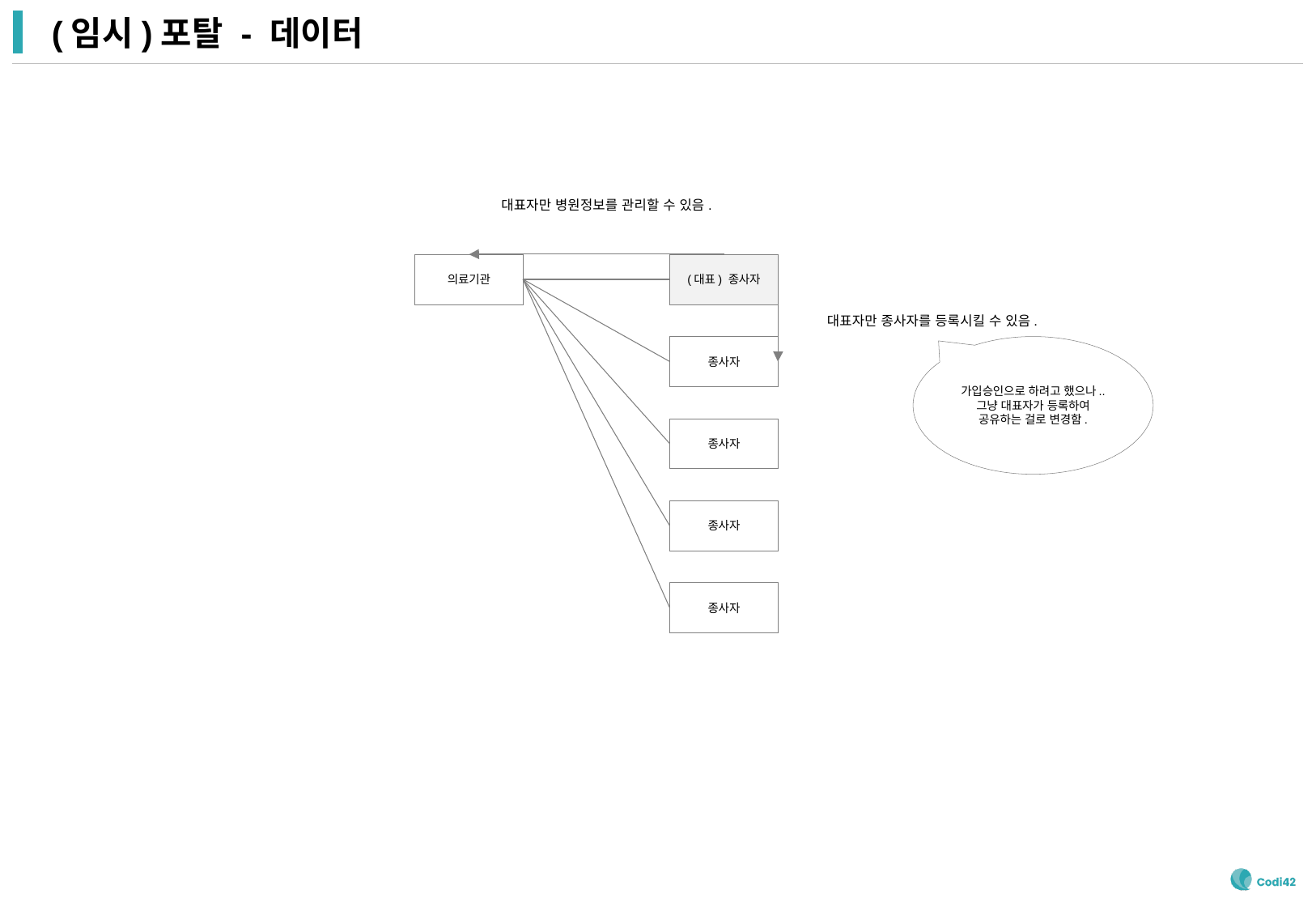

# (임시)포탈 - 데이터
대표자만 병원정보를 관리할 수 있음.
의료기관
(대표) 종사자
종사자
종사자
종사자
종사자
대표자만 종사자를 등록시킬 수 있음.
가입승인으로 하려고 했으나..
그냥 대표자가 등록하여
공유하는 걸로 변경함.